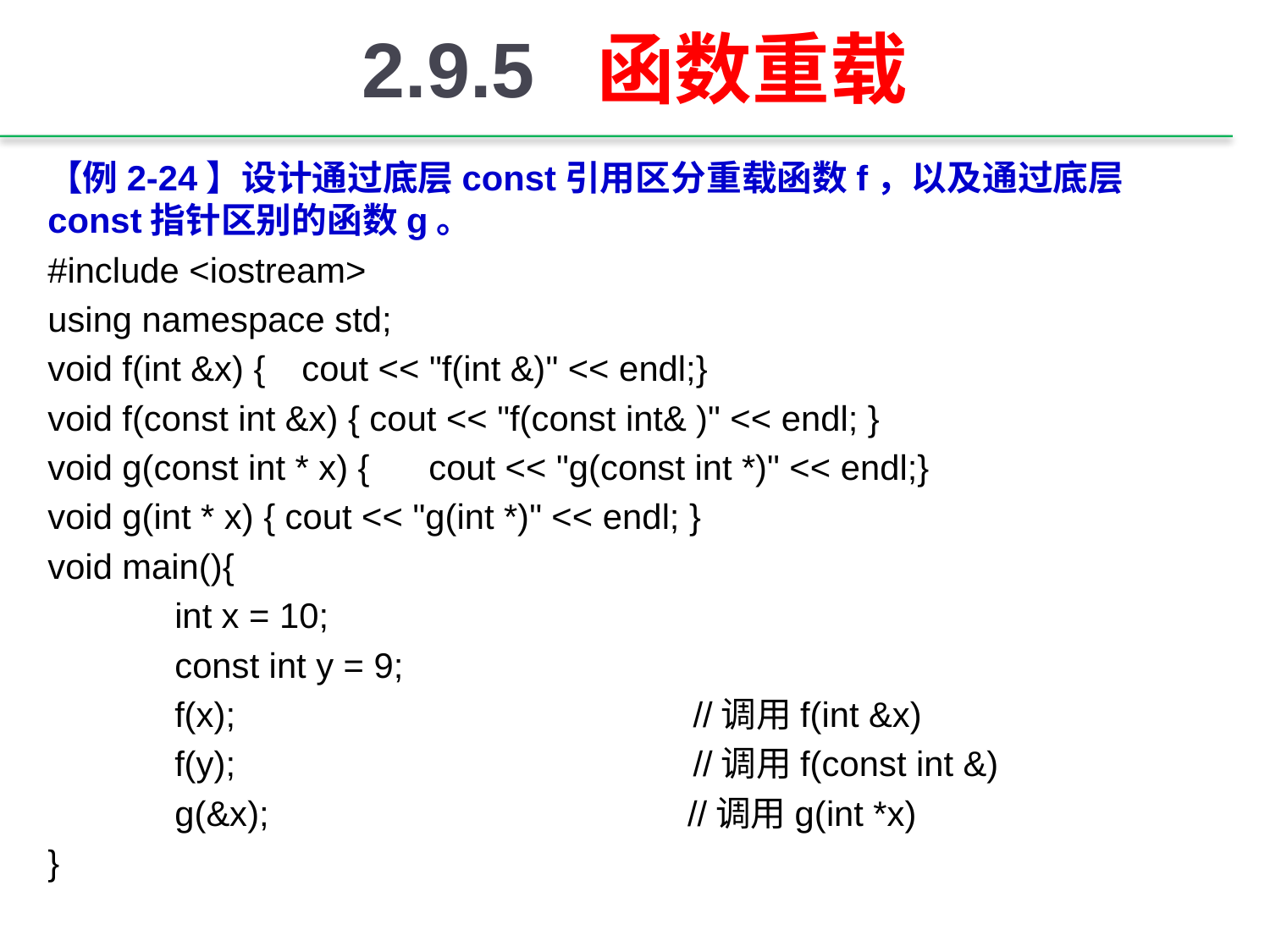

# 2.9.5  函数重载
【例2-24】设计通过底层const引用区分重载函数f，以及通过底层const指针区别的函数g。
#include <iostream>
using namespace std;
void f(int &x) {	cout << "f(int &)" << endl;}
void f(const int &x) { cout << "f(const int& )" << endl; }
void g(const int * x) {	cout << "g(const int *)" << endl;}
void g(int * x) { cout << "g(int *)" << endl; }
void main(){
	int x = 10;
	const int y = 9;
	f(x);                                               //调用f(int &x)
	f(y);                                               //调用f(const int &)
	g(&x);                                           //调用g(int *x)
}